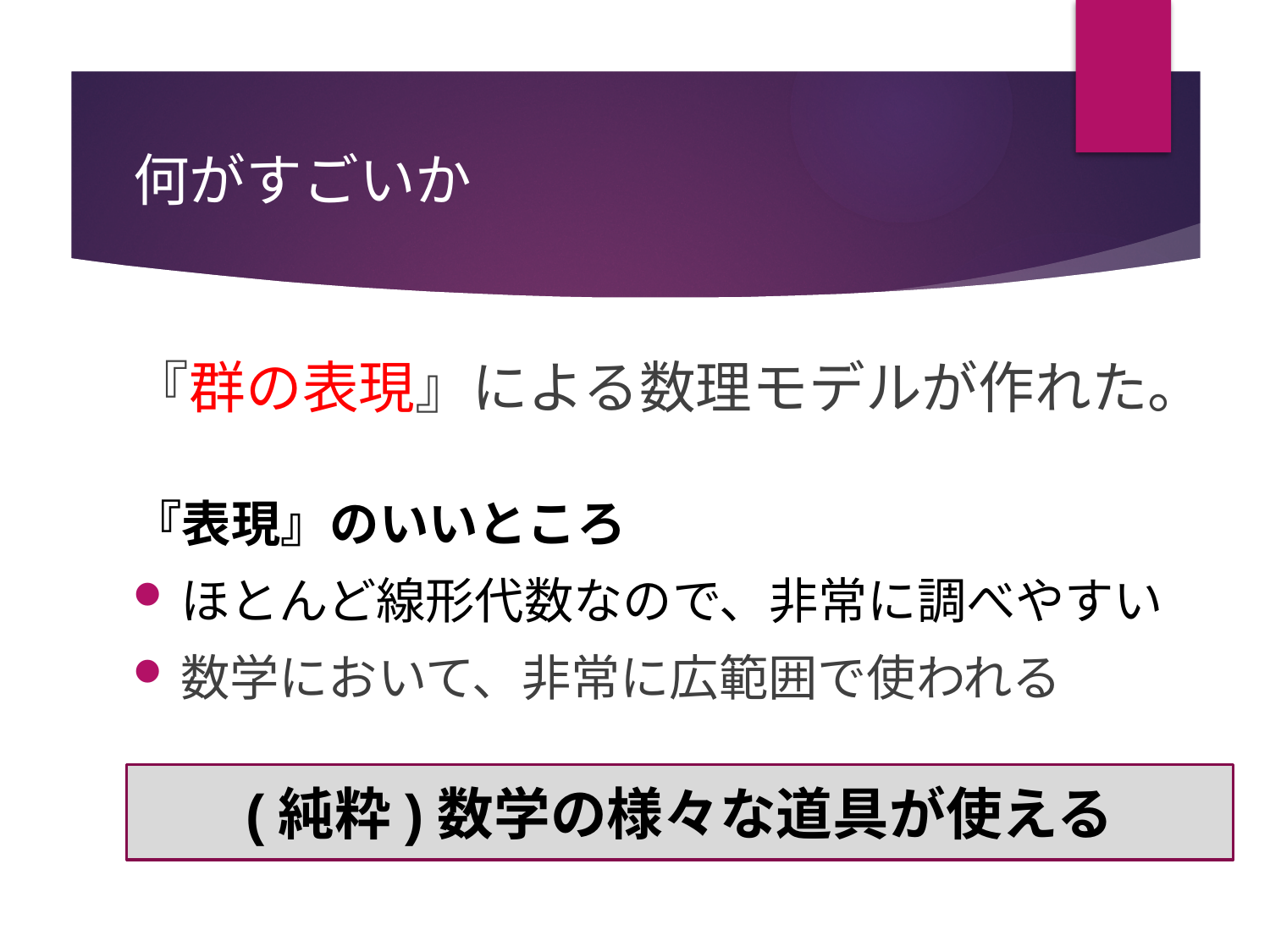

# 何がすごいか
『群の表現』による数理モデルが作れた。

『表現』のいいところ
ほとんど線形代数なので、非常に調べやすい
数学において、非常に広範囲で使われる

(純粋)数学の様々な道具が使える